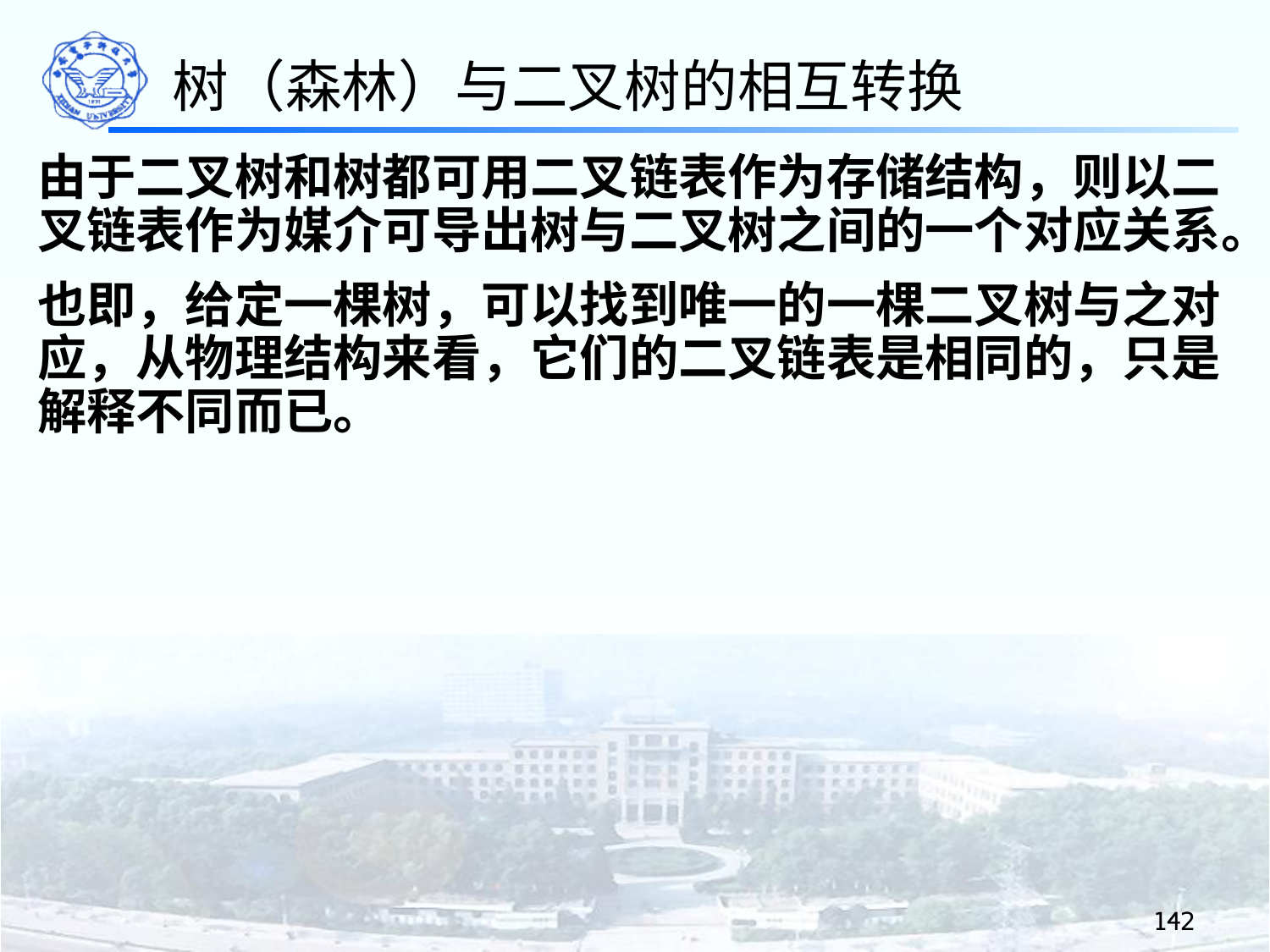

树（森林）与二叉树的相互转换
由于二叉树和树都可用二叉链表作为存储结构，则以二叉链表作为媒介可导出树与二叉树之间的一个对应关系。
也即，给定一棵树，可以找到唯一的一棵二叉树与之对应，从物理结构来看，它们的二叉链表是相同的，只是解释不同而已。
142